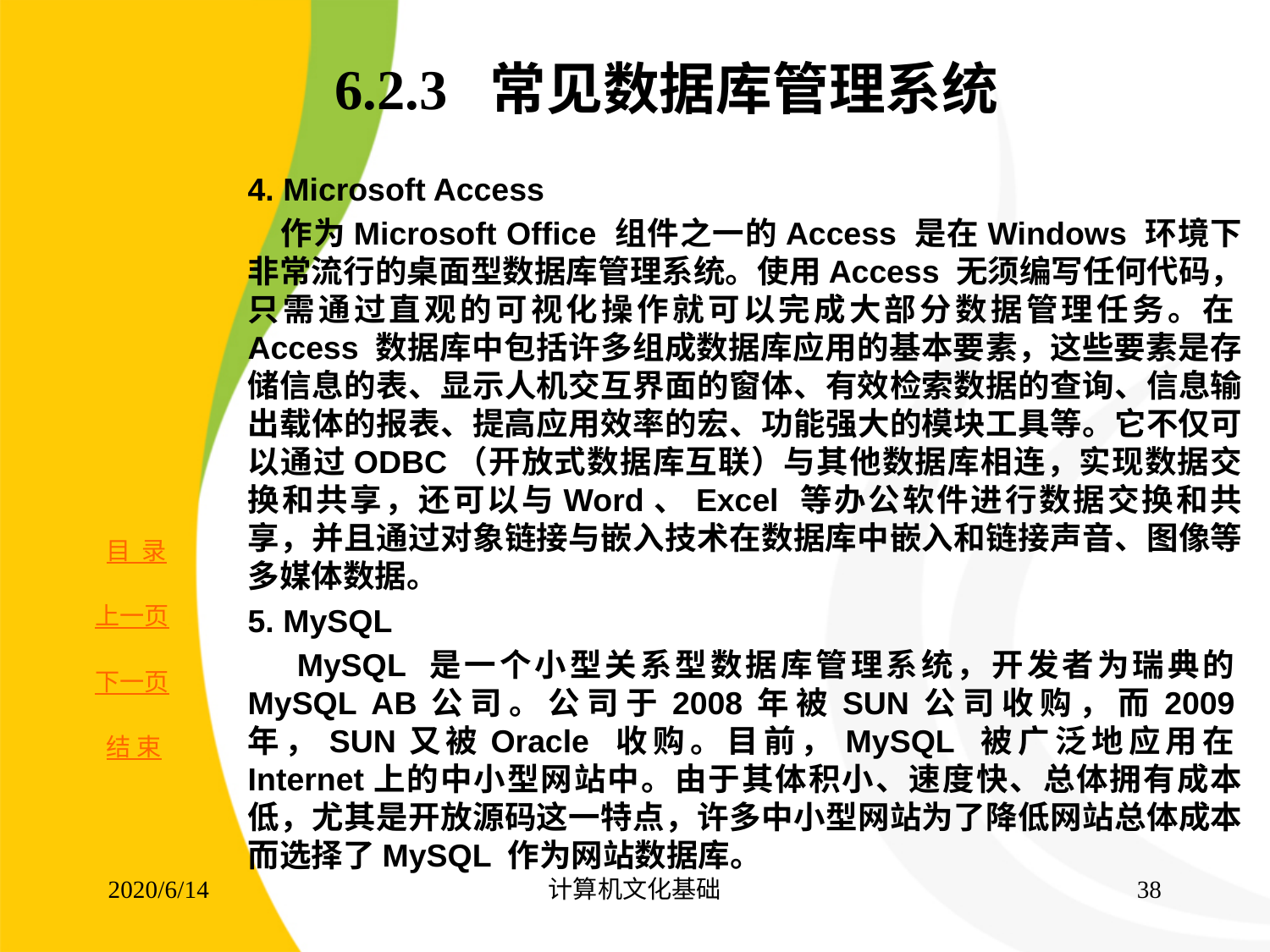

# 6.2.3  常见数据库管理系统

4. Microsoft Access
   作为Microsoft Office 组件之一的Access 是在Windows 环境下非常流行的桌面型数据库管理系统。使用Access 无须编写任何代码，只需通过直观的可视化操作就可以完成大部分数据管理任务。在Access 数据库中包括许多组成数据库应用的基本要素，这些要素是存储信息的表、显示人机交互界面的窗体、有效检索数据的查询、信息输出载体的报表、提高应用效率的宏、功能强大的模块工具等。它不仅可以通过ODBC（开放式数据库互联）与其他数据库相连，实现数据交换和共享，还可以与Word、Excel 等办公软件进行数据交换和共享，并且通过对象链接与嵌入技术在数据库中嵌入和链接声音、图像等多媒体数据。
5. MySQL
    MySQL 是一个小型关系型数据库管理系统，开发者为瑞典的MySQL AB公司。公司于2008年被SUN公司收购，而2009年，SUN又被Oracle 收购。目前，MySQL 被广泛地应用在Internet上的中小型网站中。由于其体积小、速度快、总体拥有成本低，尤其是开放源码这一特点，许多中小型网站为了降低网站总体成本而选择了MySQL 作为网站数据库。
2020/6/14
计算机文化基础
38